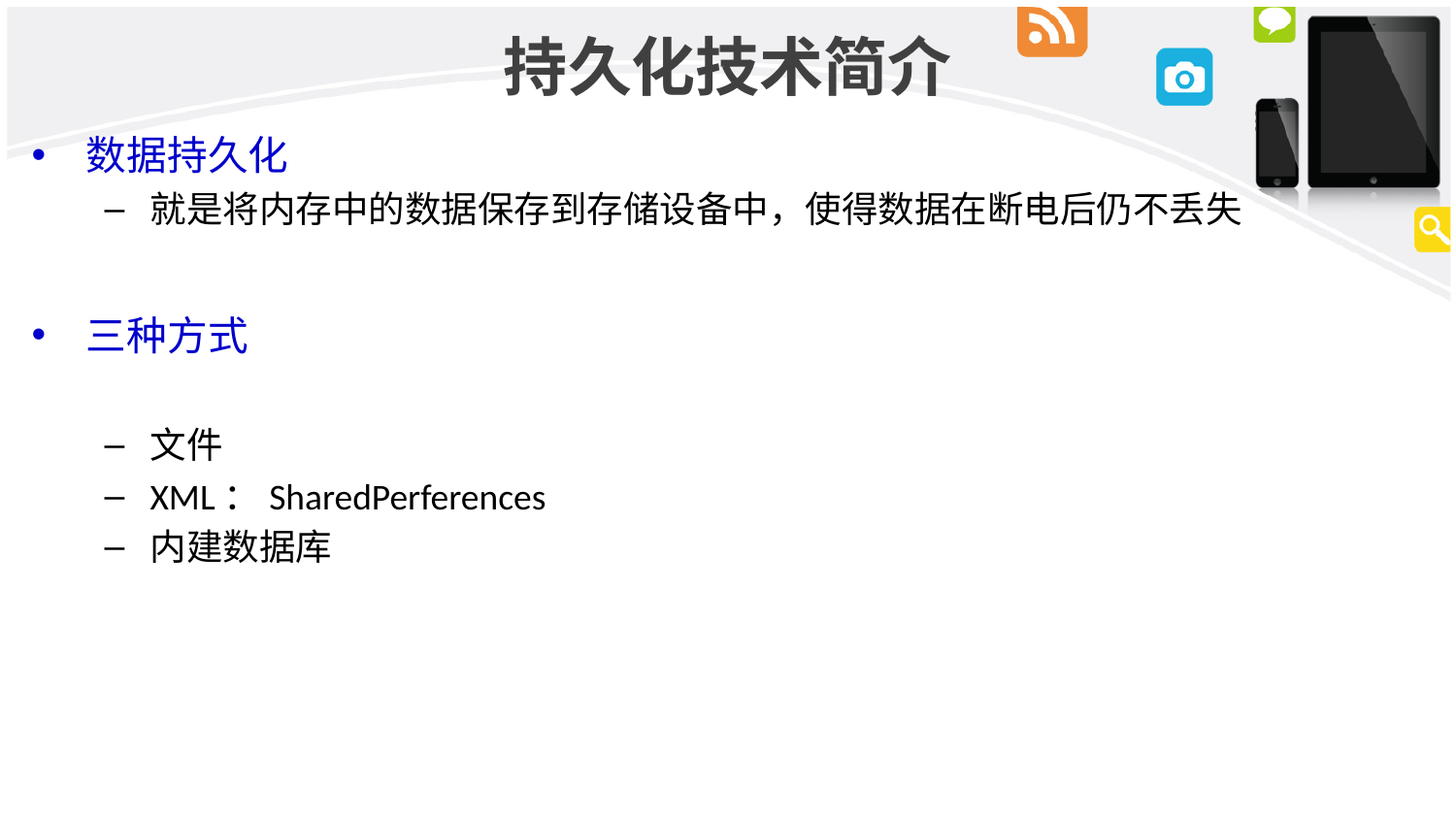

# 持久化技术简介
数据持久化
就是将内存中的数据保存到存储设备中，使得数据在断电后仍不丢失

三种方式

文件
XML：SharedPerferences
内建数据库